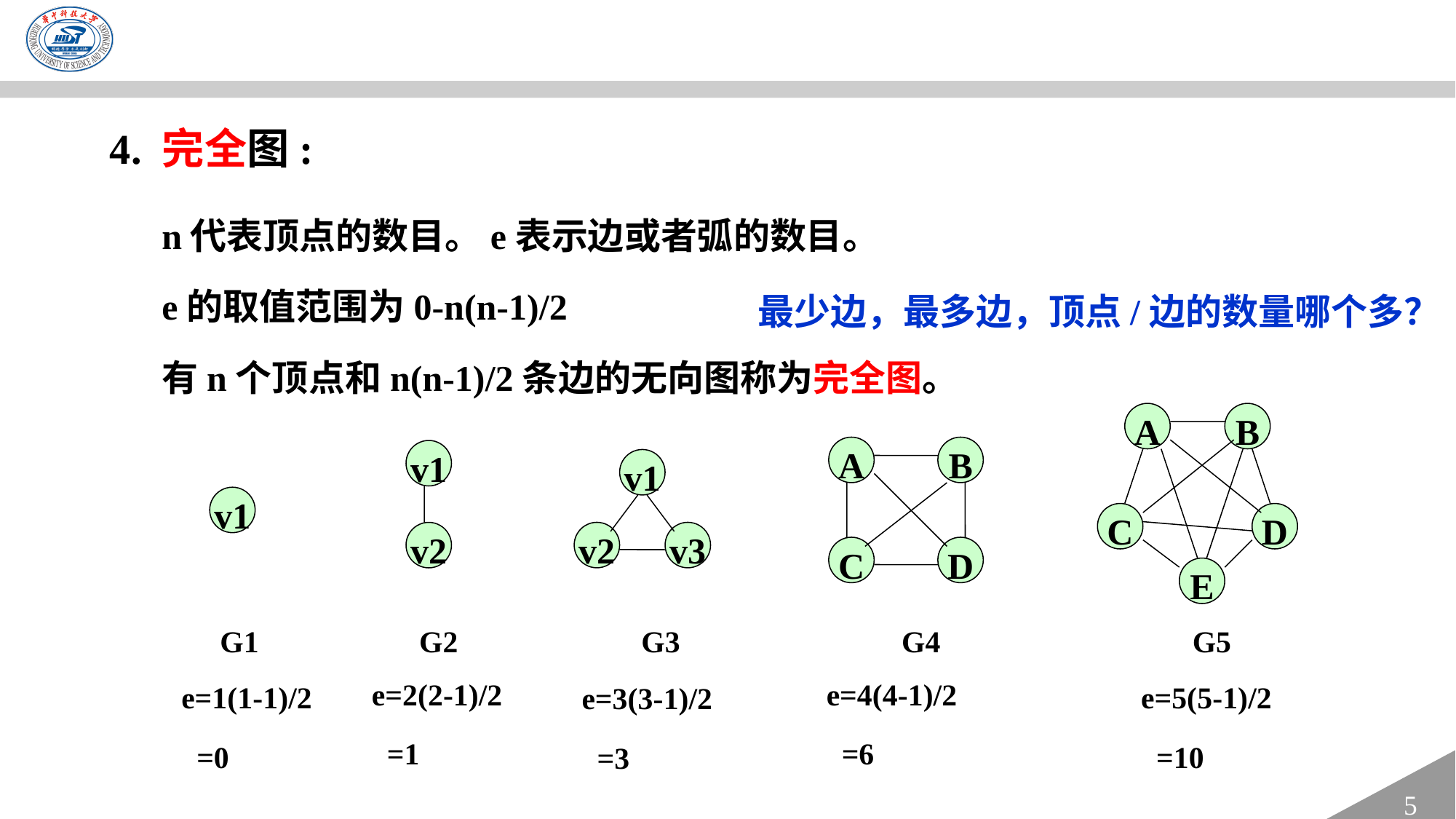

4. 完全图:
n代表顶点的数目。e表示边或者弧的数目。
e的取值范围为0-n(n-1)/2
有n个顶点和n(n-1)/2条边的无向图称为完全图。

最少边，最多边，顶点/边的数量哪个多？
A
B

C
D

E
A
B

C
D

v1

v2
v1

v2
v3

v1
 G1                     G2                        G3                             G4                                 G5
e=2(2-1)/2
  =1
e=4(4-1)/2
  =6
e=1(1-1)/2
  =0
e=5(5-1)/2
  =10
e=3(3-1)/2
  =3